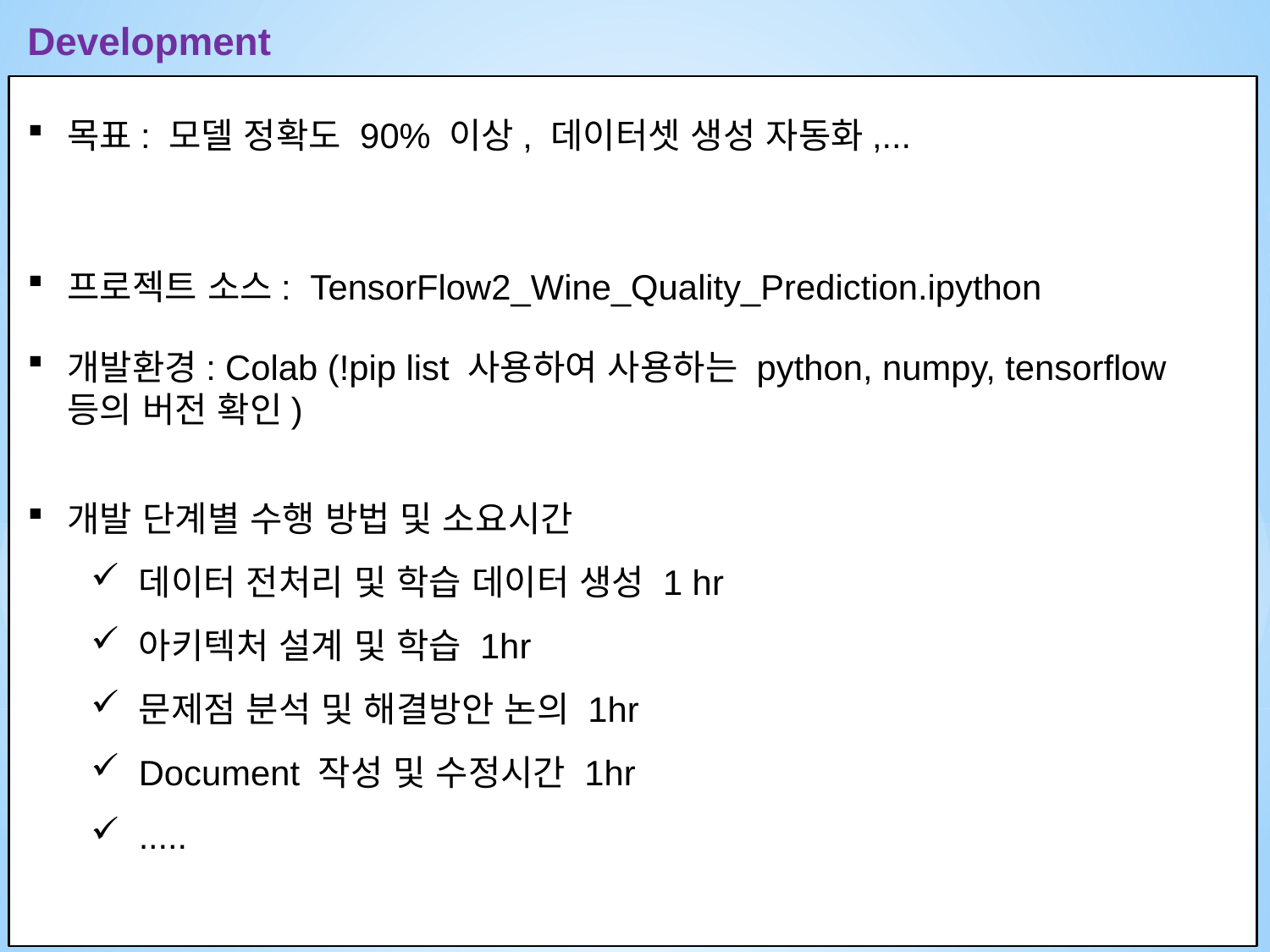

Development

목표: 모델 정확도 90% 이상, 데이터셋 생성 자동화,...
프로젝트 소스:  TensorFlow2_Wine_Quality_Prediction.ipython
개발환경: Colab (!pip list 사용하여 사용하는 python, numpy, tensorflow 등의 버전 확인)
개발 단계별 수행 방법 및 소요시간
데이터 전처리 및 학습 데이터 생성 1 hr
아키텍처 설계 및 학습 1hr
문제점 분석 및 해결방안 논의 1hr
Document 작성 및 수정시간 1hr
.....